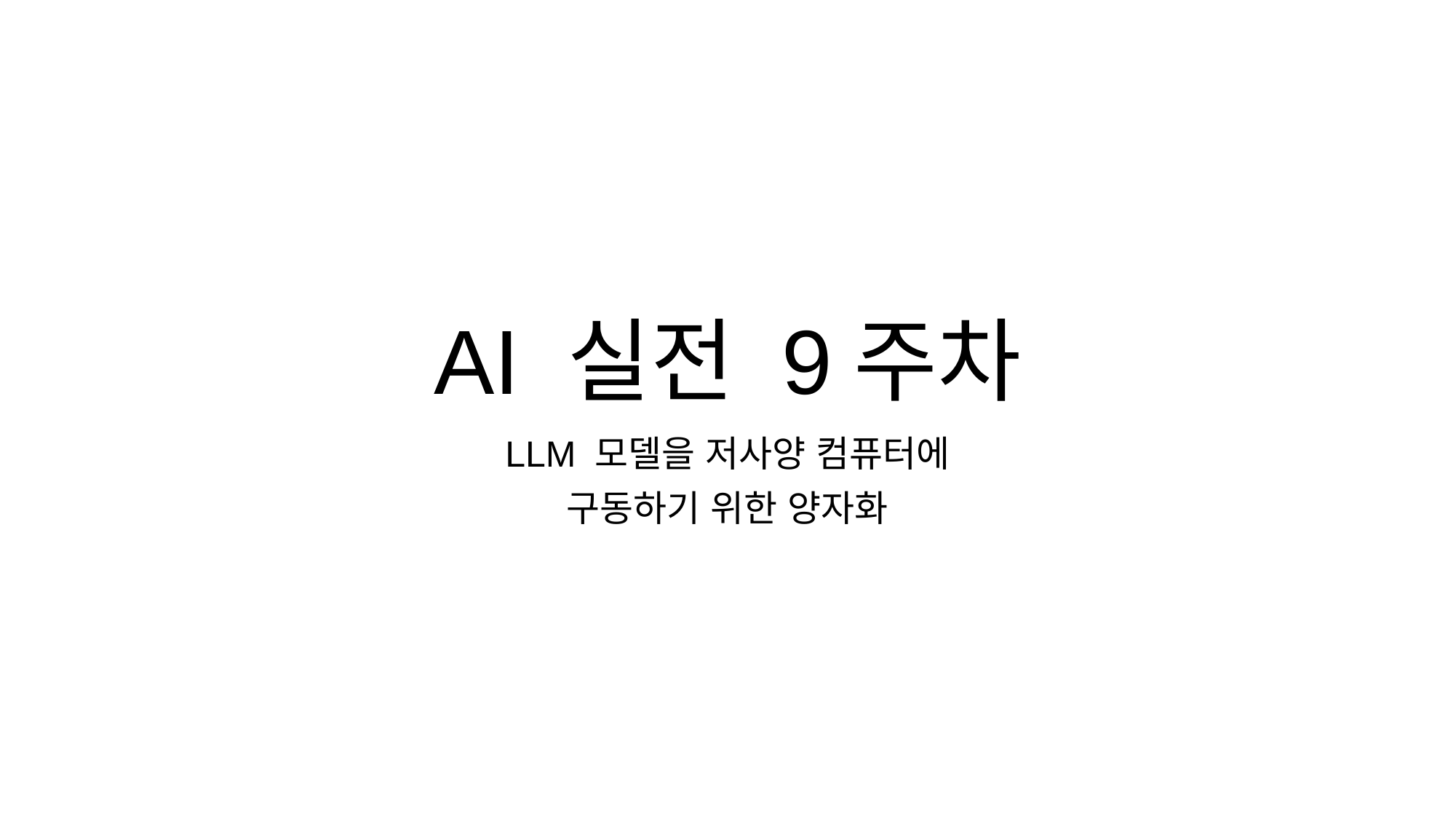

# AI 실전 9주차
LLM 모델을 저사양 컴퓨터에
구동하기 위한 양자화